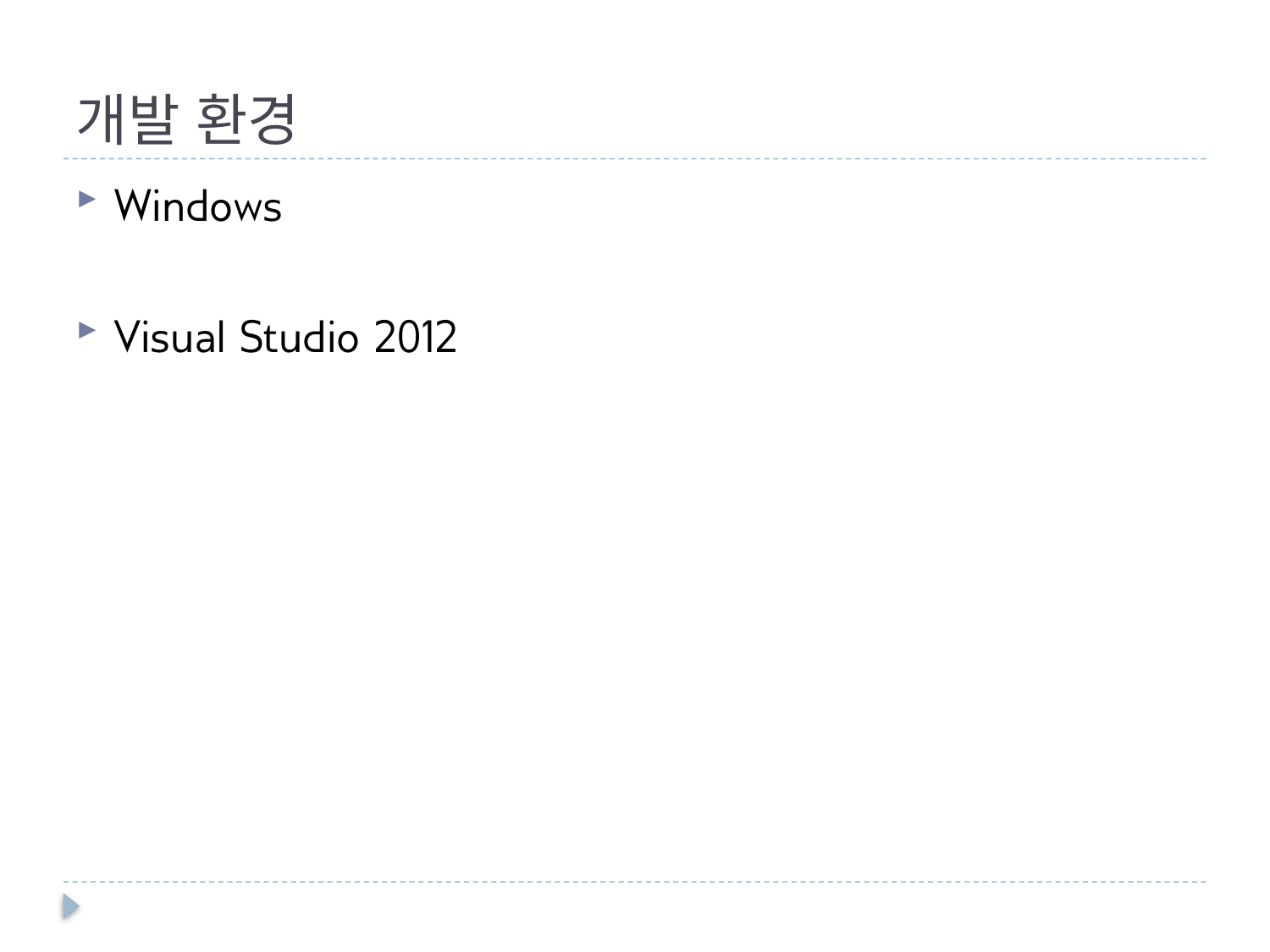

# 개발 환경
Windows

Visual Studio 2012